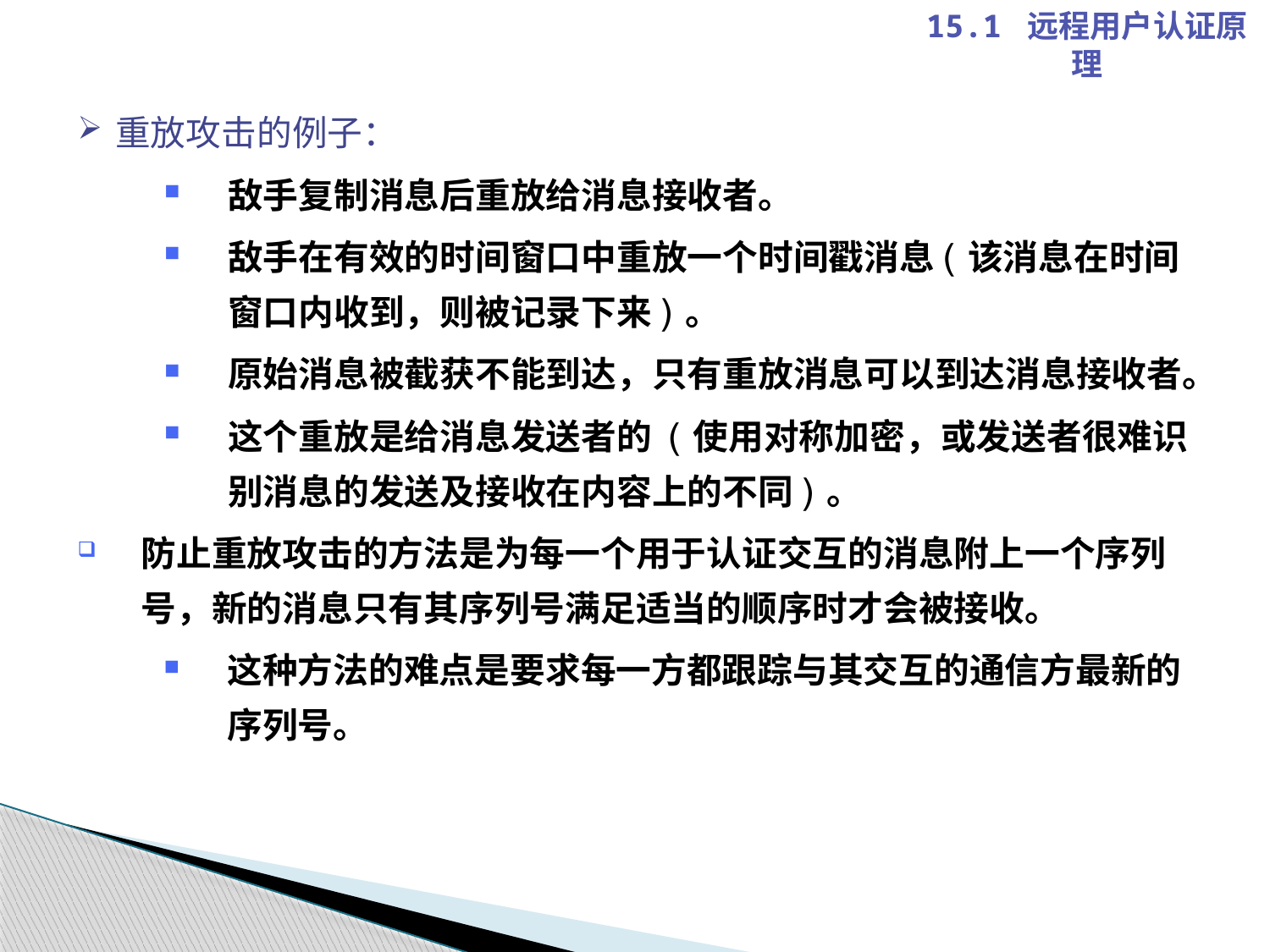

15.1 远程用户认证原理
重放攻击的例子：
敌手复制消息后重放给消息接收者。
敌手在有效的时间窗口中重放一个时间戳消息(该消息在时间窗口内收到，则被记录下来)。
原始消息被截获不能到达，只有重放消息可以到达消息接收者。
这个重放是给消息发送者的 (使用对称加密，或发送者很难识别消息的发送及接收在内容上的不同)。
防止重放攻击的方法是为每一个用于认证交互的消息附上一个序列号，新的消息只有其序列号满足适当的顺序时才会被接收。
这种方法的难点是要求每一方都跟踪与其交互的通信方最新的序列号。